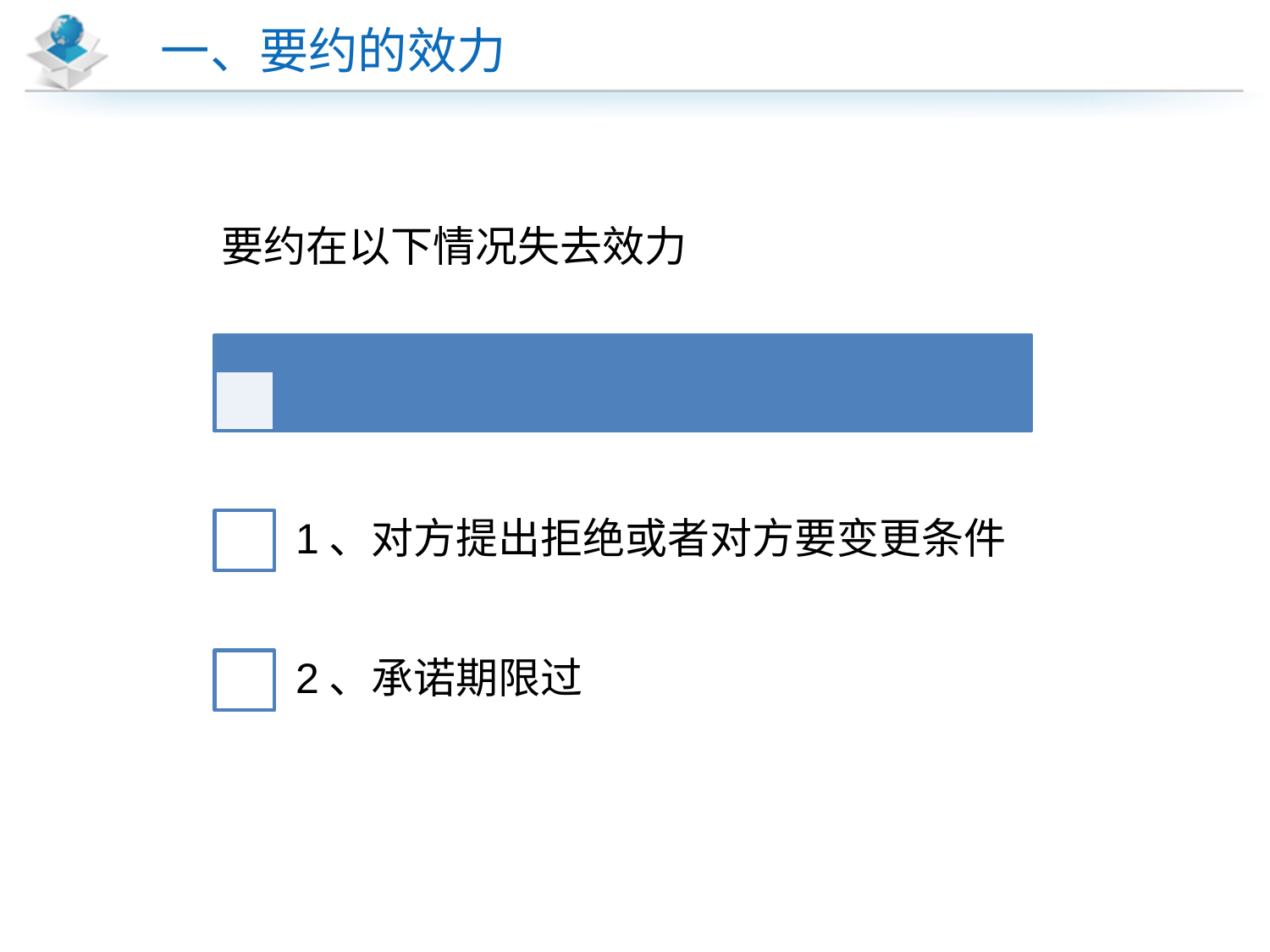

# 一、要约的效力
要约在以下情况失去效力
1、对方提出拒绝或者对方要变更条件
2、承诺期限过